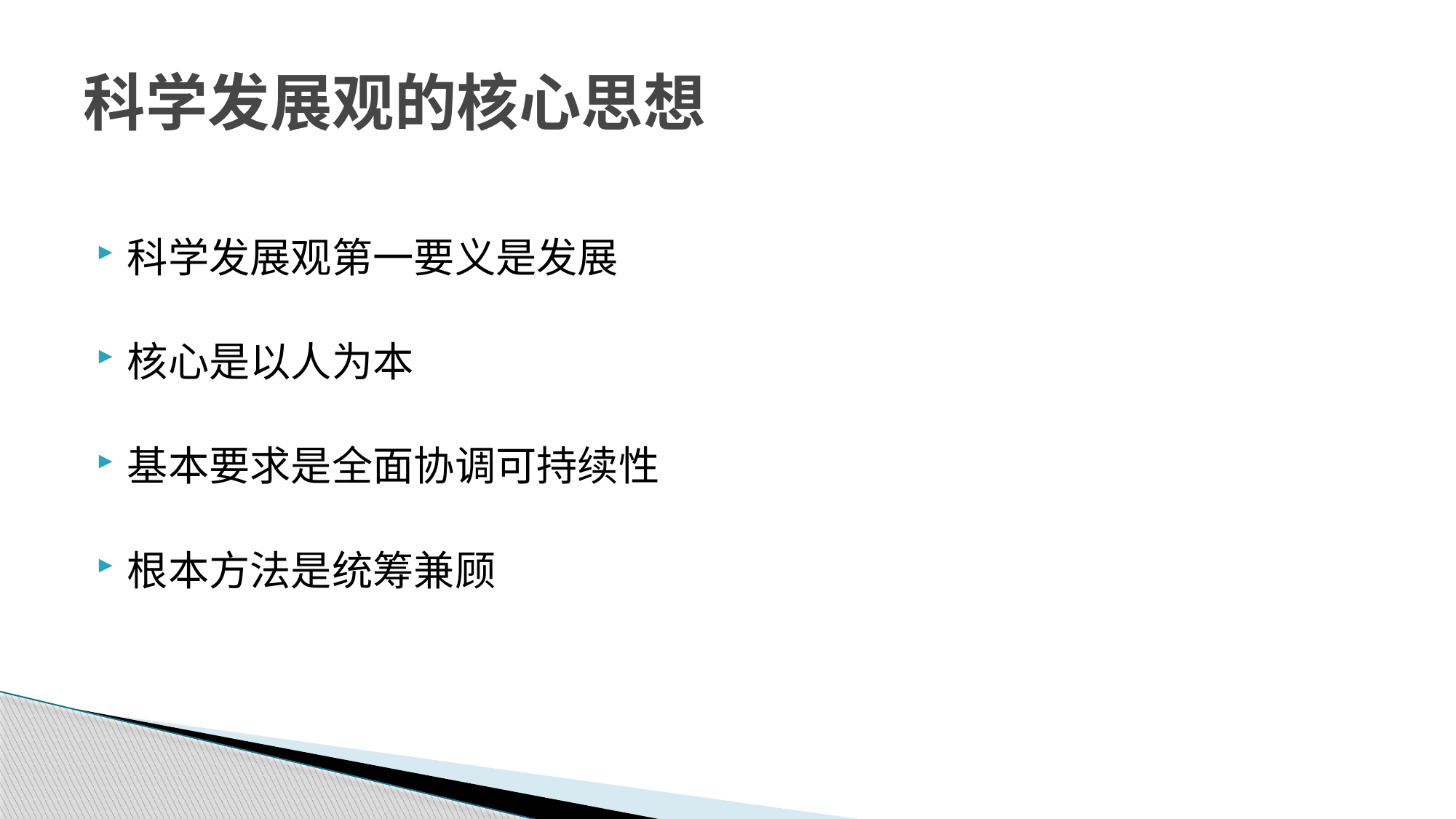

# 科学发展观的核心思想
科学发展观第一要义是发展
核心是以人为本
基本要求是全面协调可持续性
根本方法是统筹兼顾